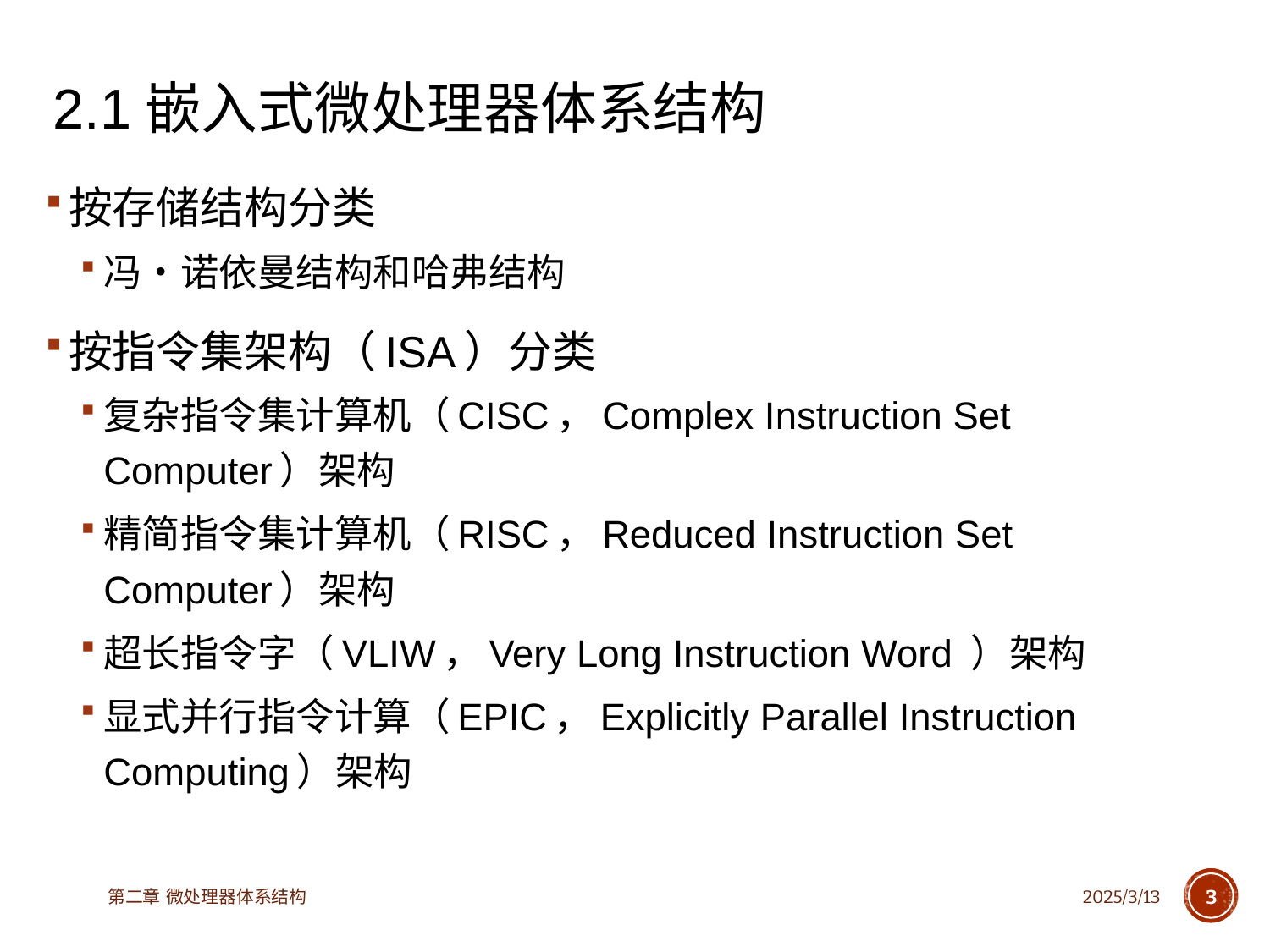

# 2.1嵌入式微处理器体系结构
按存储结构分类
冯•诺依曼结构和哈弗结构
按指令集架构（ISA）分类
复杂指令集计算机（CISC，Complex Instruction Set Computer）架构
精简指令集计算机（RISC，Reduced Instruction Set Computer）架构
超长指令字（VLIW，Very Long Instruction Word ）架构
显式并行指令计算（EPIC，Explicitly Parallel Instruction Computing）架构
第二章 微处理器体系结构
2025/3/13
3